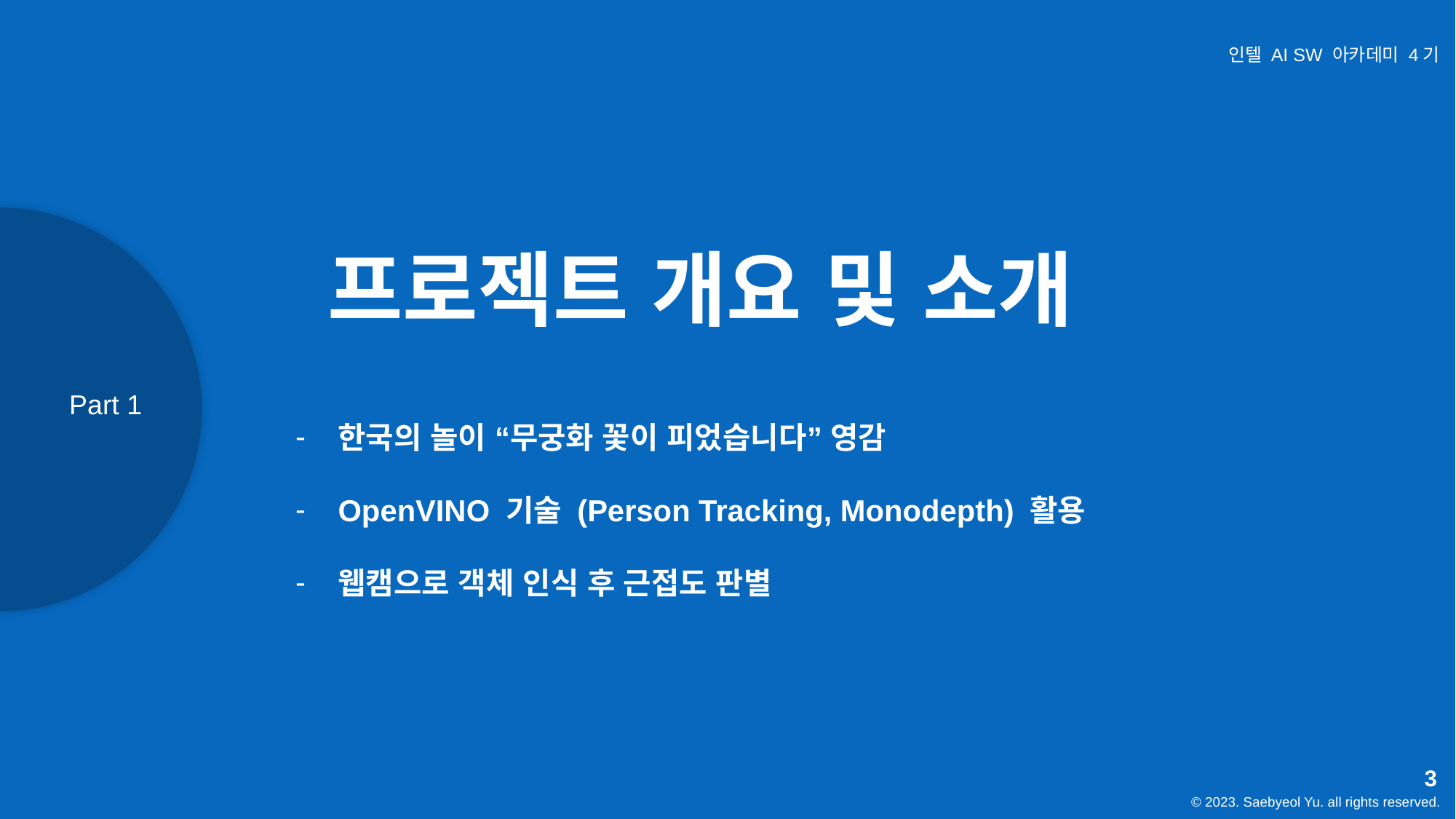

인텔 AI SW 아카데미 4기

프로젝트 개요 및 소개
한국의 놀이 “무궁화 꽃이 피었습니다” 영감

OpenVINO 기술 (Person Tracking, Monodepth) 활용

웹캠으로 객체 인식 후 근접도 판별
Part 1
3